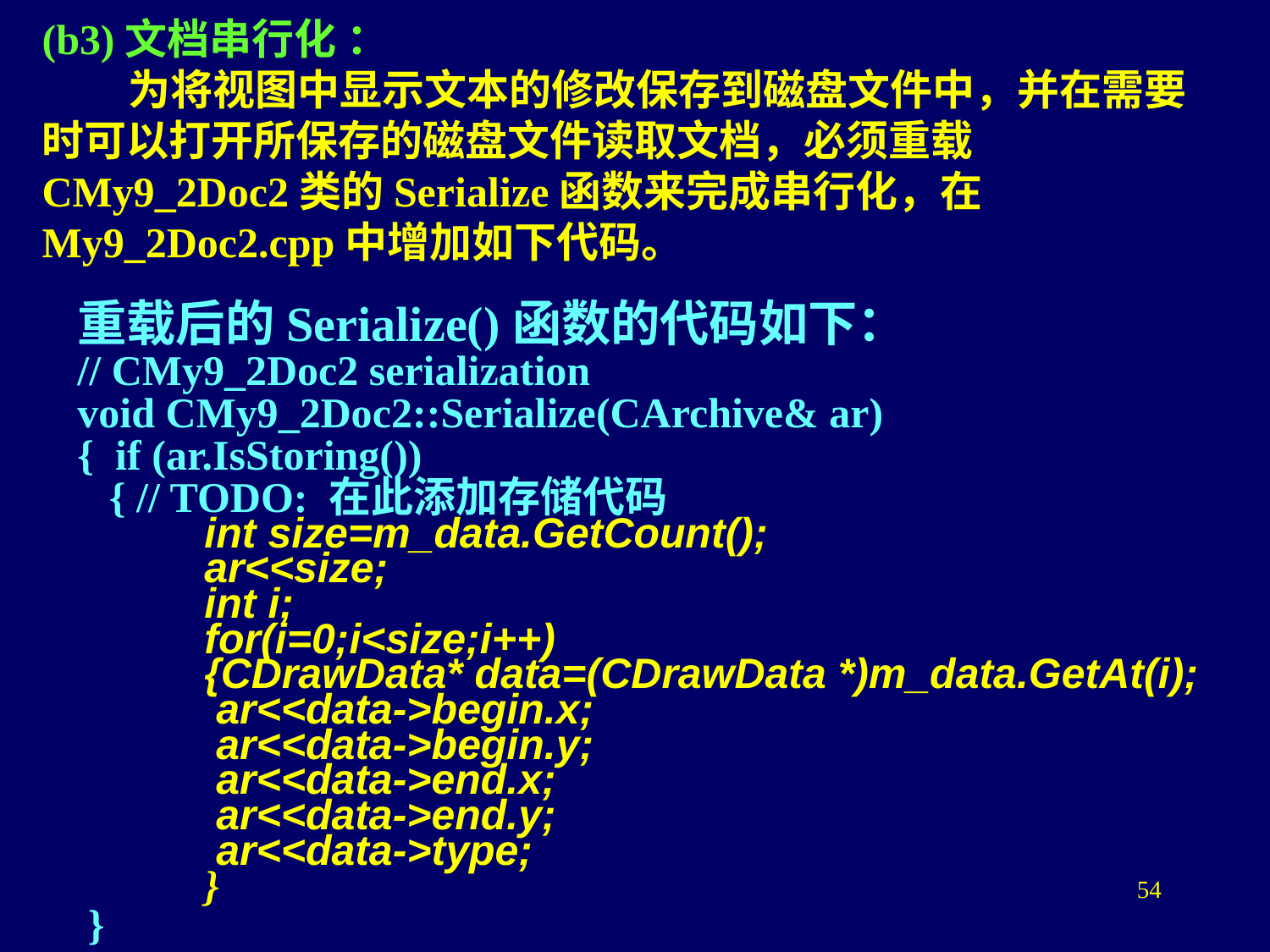

(b3)文档串行化 ：
        为将视图中显示文本的修改保存到磁盘文件中，并在需要时可以打开所保存的磁盘文件读取文档，必须重载CMy9_2Doc2类的Serialize函数来完成串行化，在My9_2Doc2.cpp中增加如下代码。
重载后的Serialize()函数的代码如下：
// CMy9_2Doc2 serialization
void CMy9_2Doc2::Serialize(CArchive& ar)
{  if (ar.IsStoring())
   { // TODO: 在此添加存储代码
	int size=m_data.GetCount();
	ar<<size;
	int i;
	for(i=0;i<size;i++)
	{CDrawData* data=(CDrawData *)m_data.GetAt(i);
	 ar<<data->begin.x;
	 ar<<data->begin.y;
	 ar<<data->end.x;
	 ar<<data->end.y;
	 ar<<data->type;
	}
 }
54